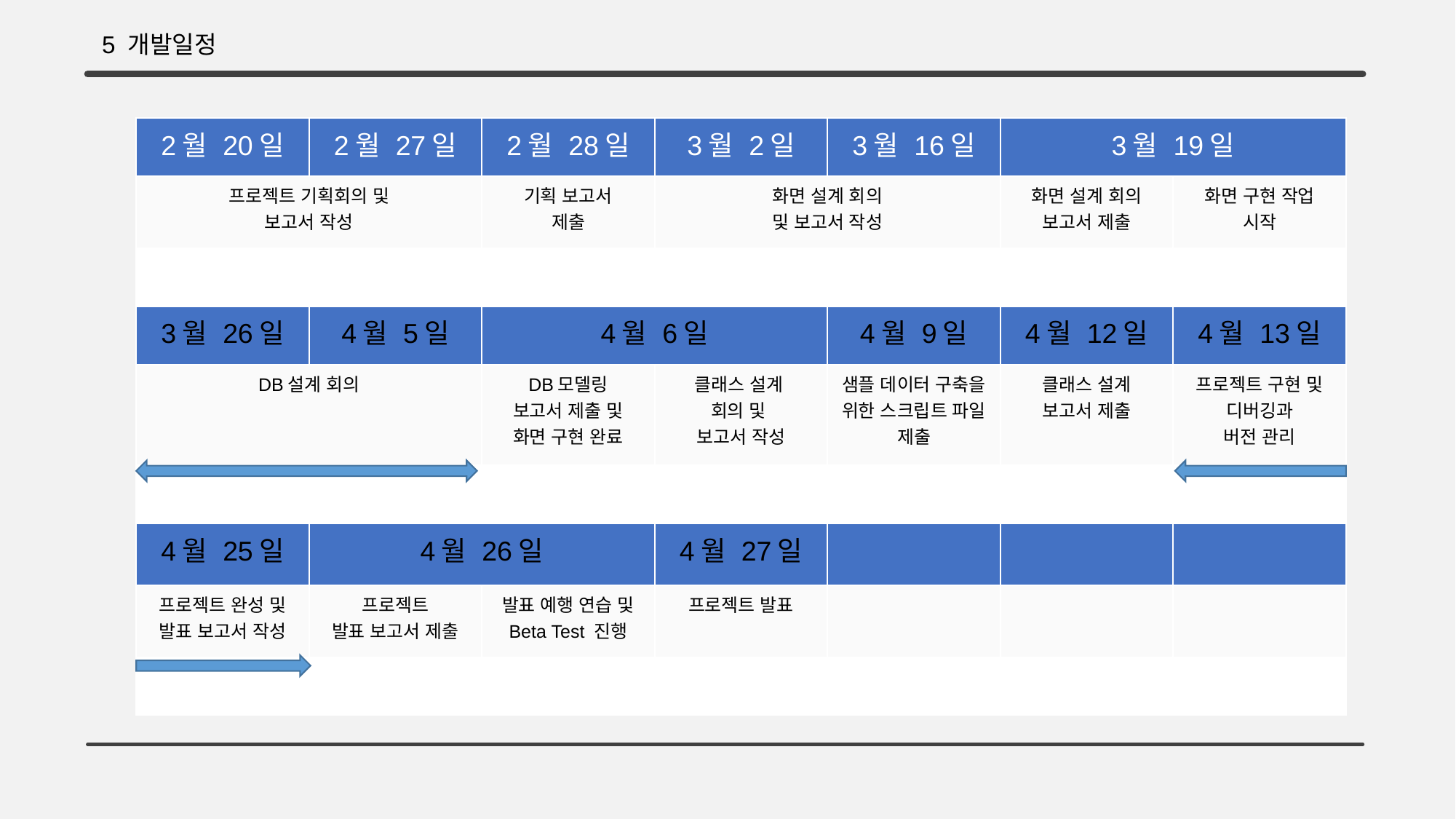

5 개발일정
| 2월 20일 | 2월 27일 | 2월 28일 | 3월 2일 | 3월 16일 | 3월 19일 |  |
| --- | --- | --- | --- | --- | --- | --- |
| 프로젝트 기획회의 및 보고서 작성 |  | 기획 보고서 제출 | 화면 설계 회의 및 보고서 작성 |  | 화면 설계 회의 보고서 제출 | 화면 구현 작업 시작 |
|  |  |  |  |  |  |  |
| 3월 26일 | 4월 5일 | 4월 6일 |  | 4월 9일 | 4월 12일 | 4월 13일 |
| DB설계 회의 |  | DB모델링 보고서 제출 및 화면 구현 완료 | 클래스 설계 회의 및 보고서 작성 | 샘플 데이터 구축을 위한 스크립트 파일 제출 | 클래스 설계 보고서 제출 | 프로젝트 구현 및 디버깅과 버전 관리 |
|  |  |  |  |  |  |  |
| 4월 25일 | 4월 26일 |  | 4월 27일 |  |  |  |
| 프로젝트 완성 및 발표 보고서 작성 | 프로젝트 발표 보고서 제출 | 발표 예행 연습 및 Beta Test 진행 | 프로젝트 발표 |  |  |  |
|  |  |  |  |  |  |  |